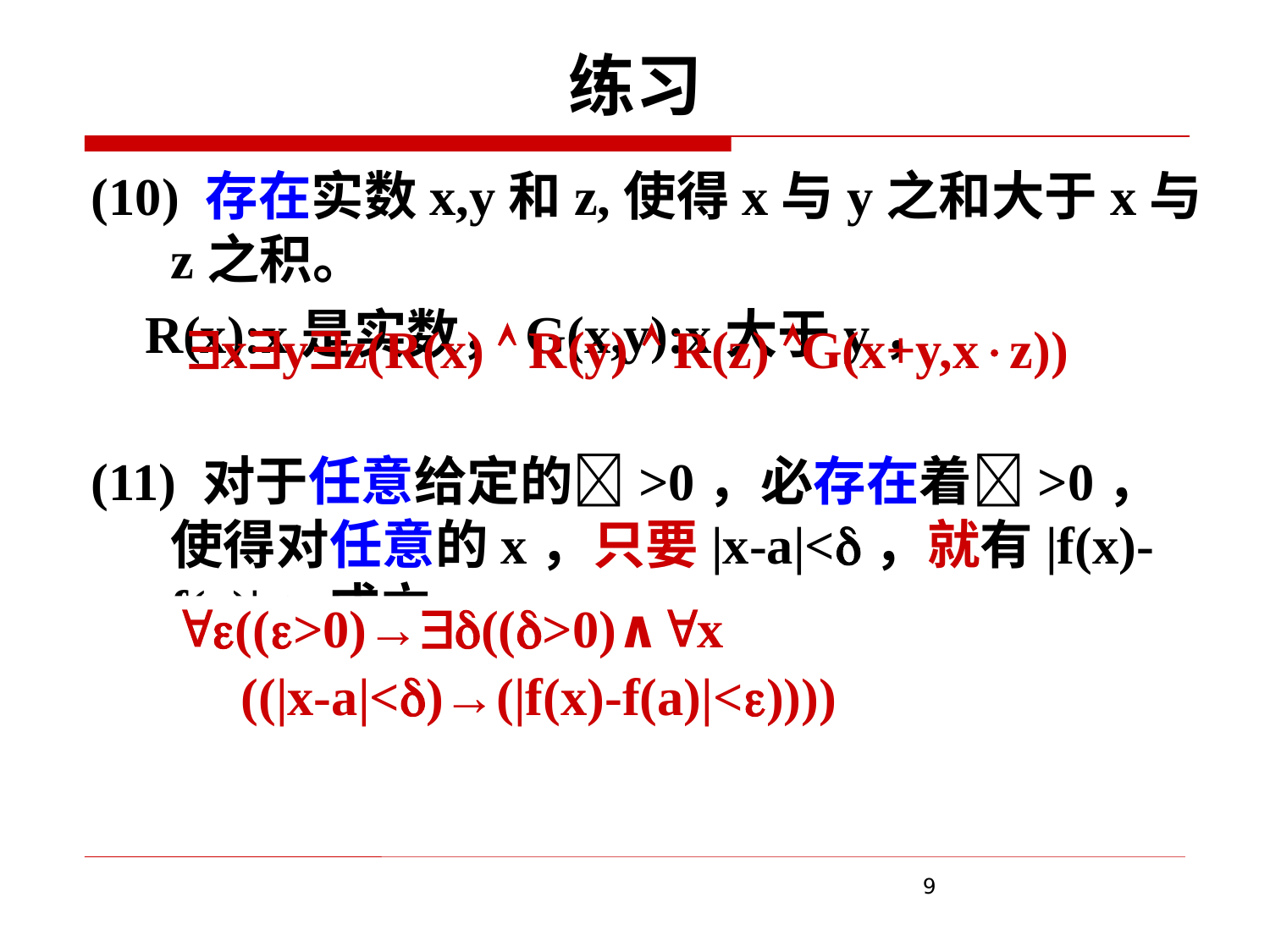

# 练习
(10) 存在实数x,y和z,使得x与y之和大于x与z之积。
    R(x):x是实数，G(x,y):x大于y，

(11) 对于任意给定的ε>0，必存在着δ>0，使得对任意的x，只要|x-a|<δ，就有|f(x)-f(a)|<ε成立。
      设个体域为实数集合,P(x,y): x>y,Q(x,y):x<y

∃x∃y∃z(R(x) ∧ R(y) ∧ R(z) ∧G(x+y,x⋅z))
    ∀ε(P(ε,0)→∃δ(P(δ,0)∧∀x
          (Q(|x-a|,δ)→Q(|f(x)-f(a)|,ε)))
     ∀ε((ε>0)→∃δ((δ>0)∧∀x
          ((|x-a|<δ)→(|f(x)-f(a)|<ε))))
9